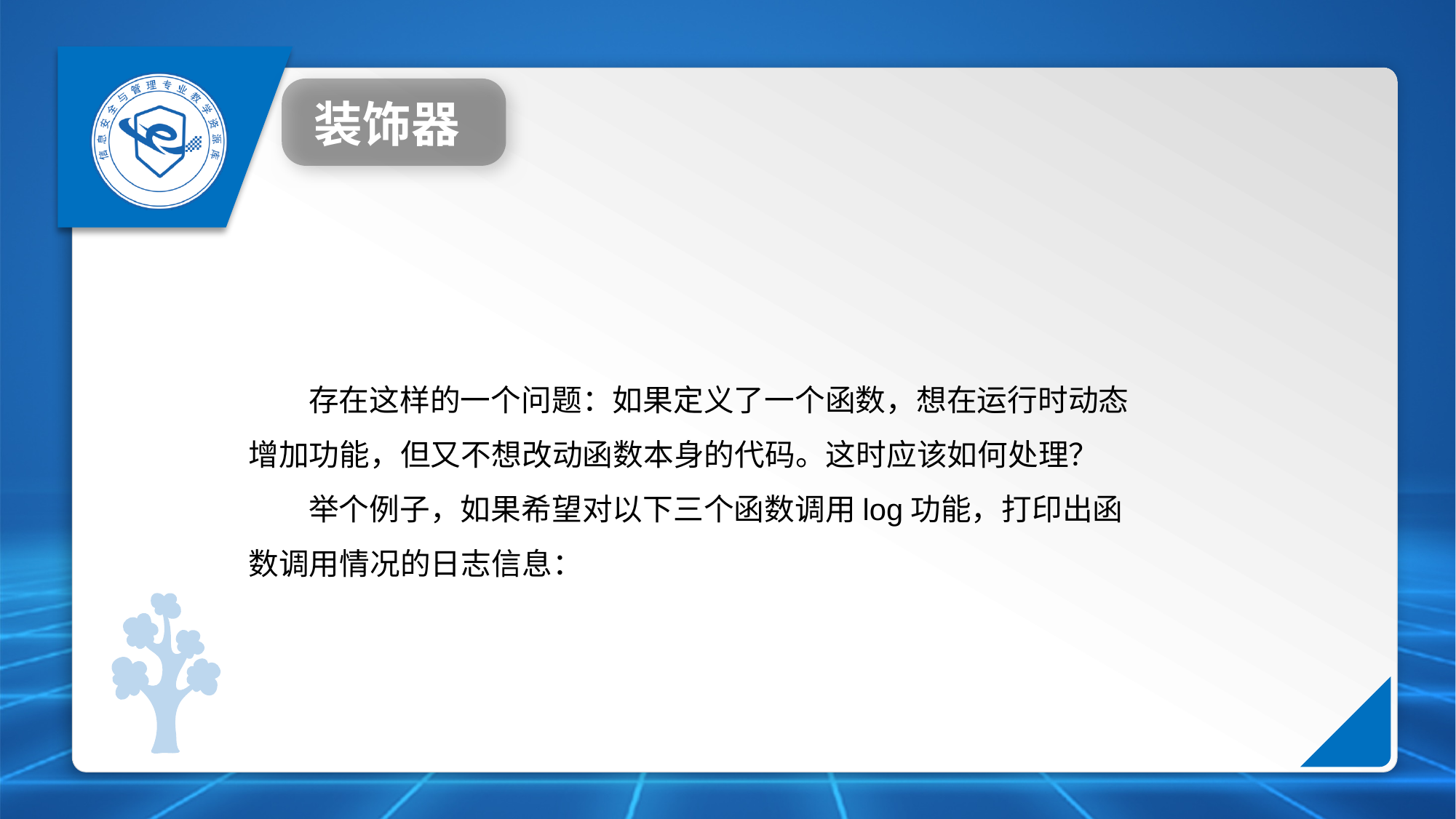

装饰器
存在这样的一个问题：如果定义了一个函数，想在运行时动态增加功能，但又不想改动函数本身的代码。这时应该如何处理？
举个例子，如果希望对以下三个函数调用log功能，打印出函数调用情况的日志信息：